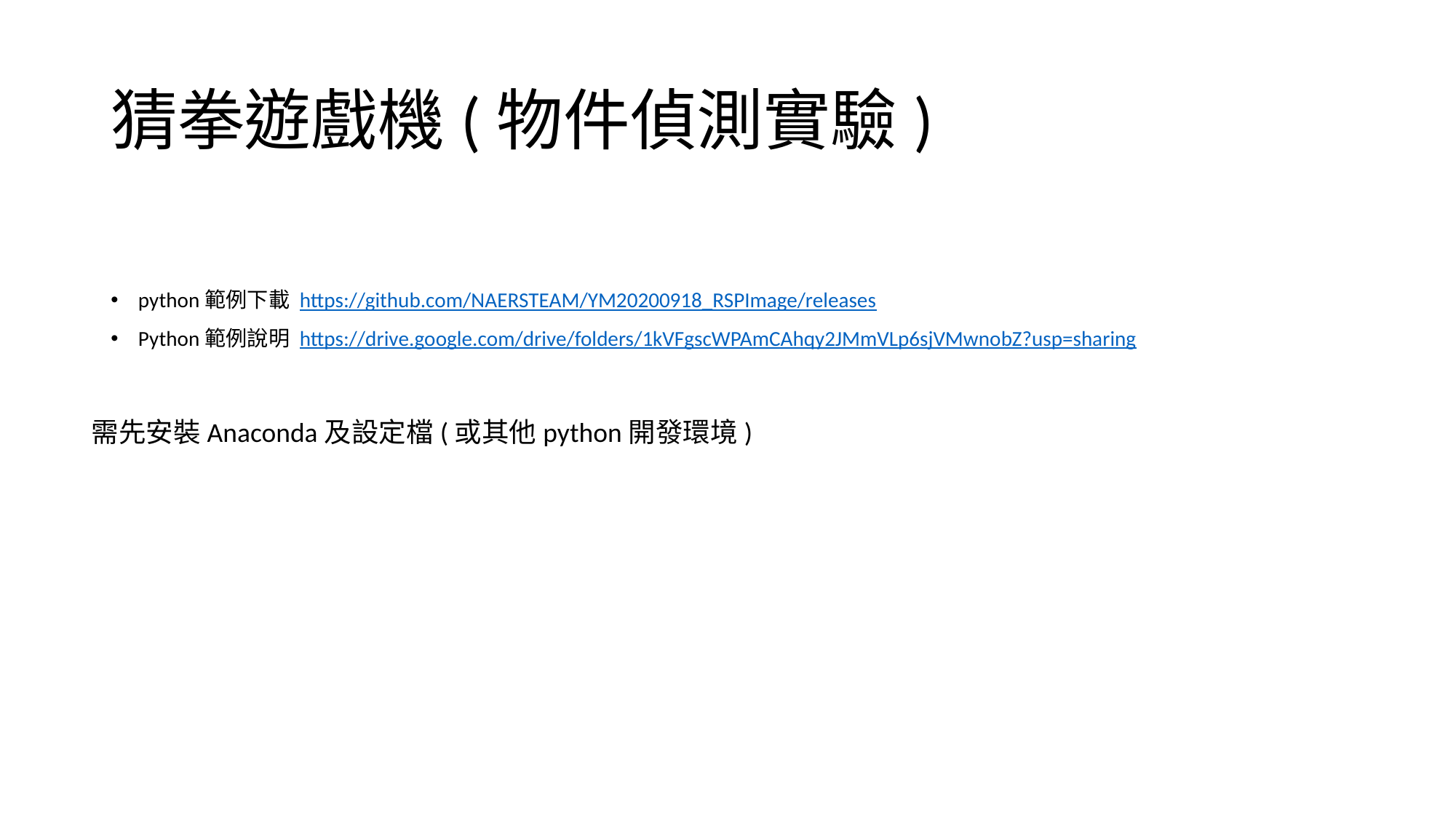

# 猜拳遊戲機(物件偵測實驗)

python範例下載 https://github.com/NAERSTEAM/YM20200918_RSPImage/releases
Python範例說明 https://drive.google.com/drive/folders/1kVFgscWPAmCAhqy2JMmVLp6sjVMwnobZ?usp=sharing

需先安裝Anaconda及設定檔(或其他python開發環境)